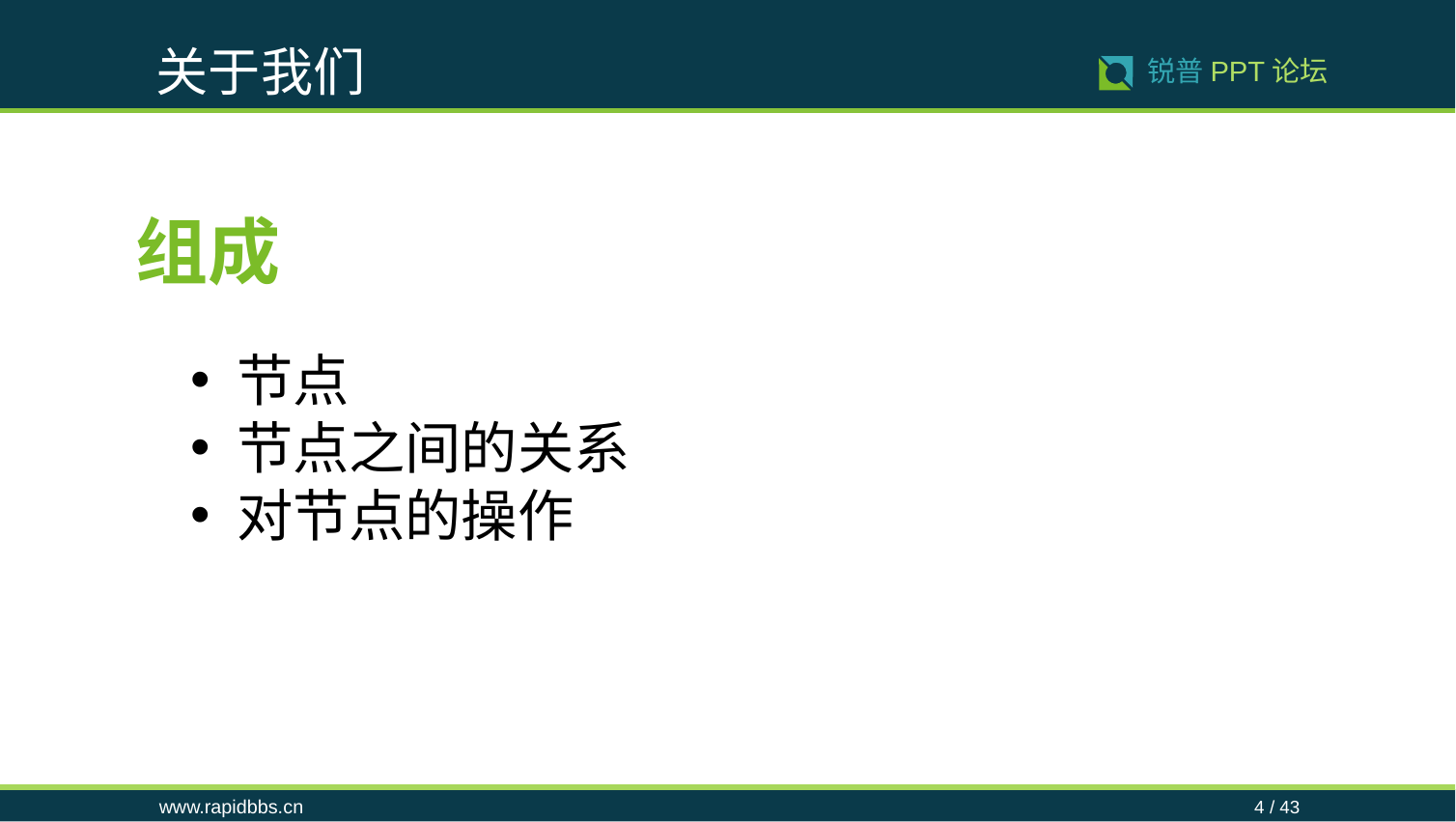

关于我们

www.rapidbbs.cn
4 / 43

锐普PPT论坛
组成
节点
节点之间的关系
对节点的操作